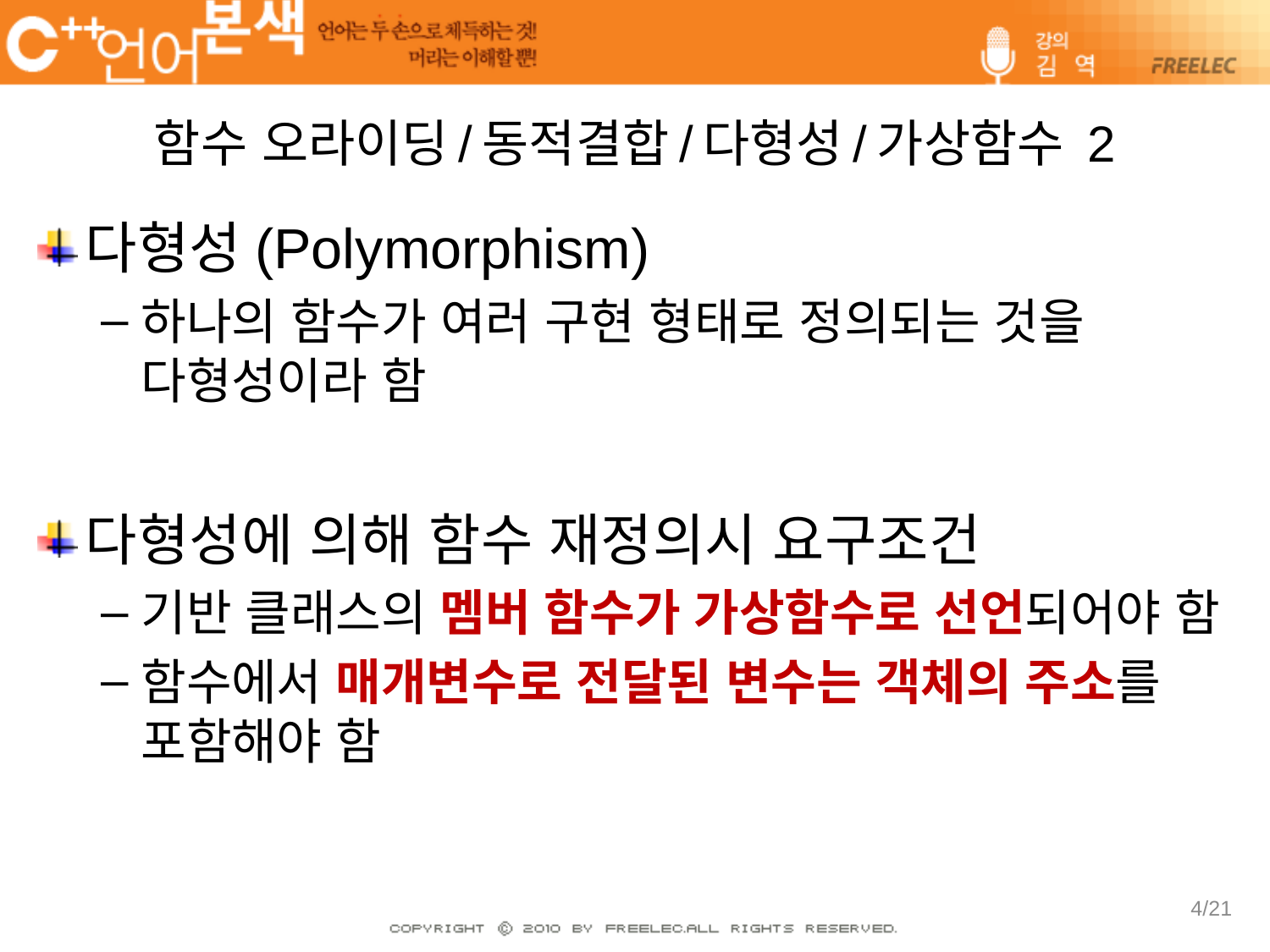

# 함수 오라이딩/동적결합/다형성/가상함수 2
다형성(Polymorphism)
하나의 함수가 여러 구현 형태로 정의되는 것을 다형성이라 함

다형성에 의해 함수 재정의시 요구조건
기반 클래스의 멤버 함수가 가상함수로 선언되어야 함
함수에서 매개변수로 전달된 변수는 객체의 주소를 포함해야 함
4/21